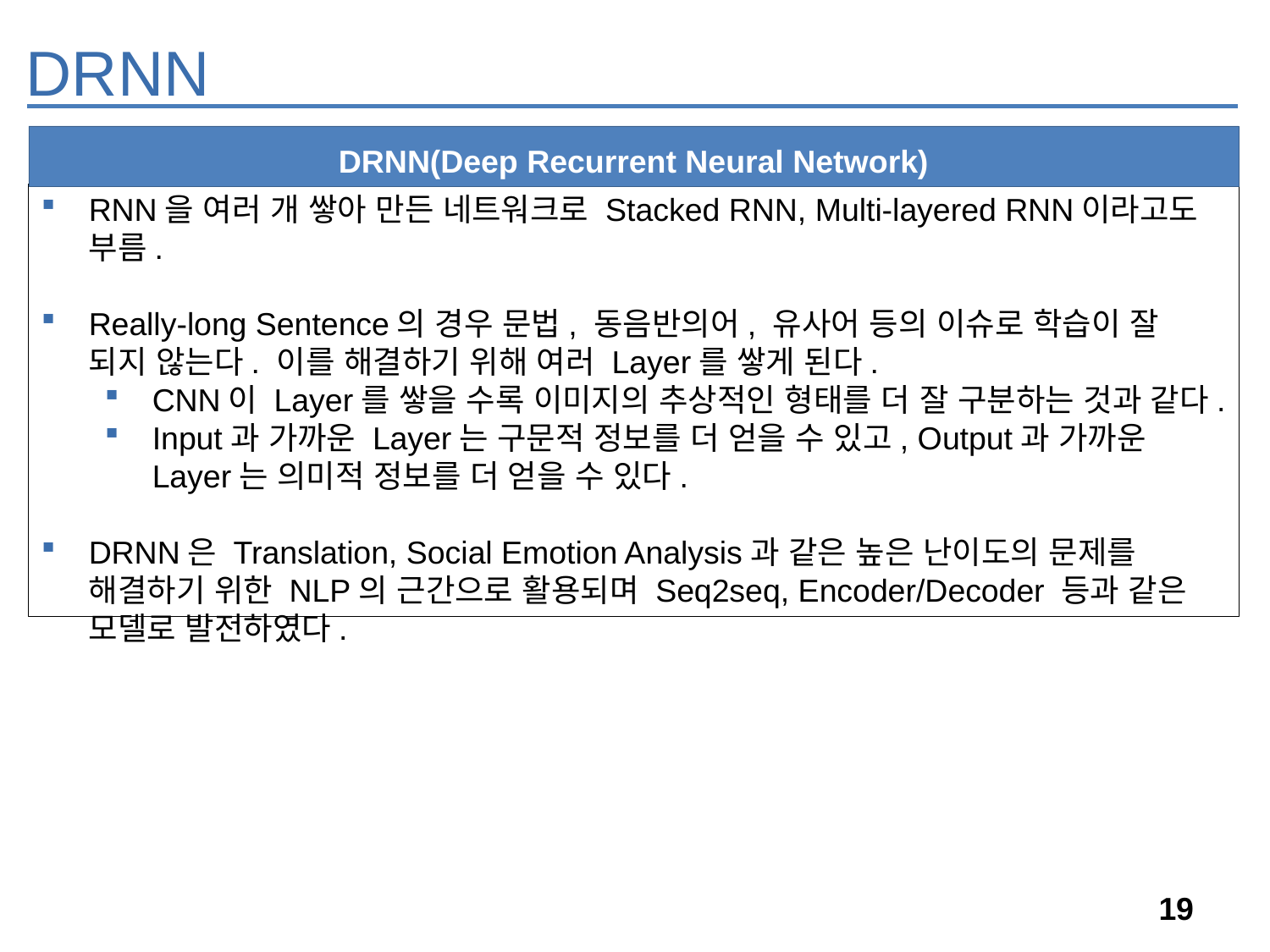

DRNN
DRNN(Deep Recurrent Neural Network)
RNN을 여러 개 쌓아 만든 네트워크로 Stacked RNN, Multi-layered RNN이라고도 부름.

Really-long Sentence의 경우 문법, 동음반의어, 유사어 등의 이슈로 학습이 잘 되지 않는다. 이를 해결하기 위해 여러 Layer를 쌓게 된다.
CNN이 Layer를 쌓을 수록 이미지의 추상적인 형태를 더 잘 구분하는 것과 같다.
Input과 가까운 Layer는 구문적 정보를 더 얻을 수 있고, Output과 가까운 Layer는 의미적 정보를 더 얻을 수 있다.

DRNN은 Translation, Social Emotion Analysis과 같은 높은 난이도의 문제를 해결하기 위한 NLP의 근간으로 활용되며 Seq2seq, Encoder/Decoder 등과 같은 모델로 발전하였다.

19